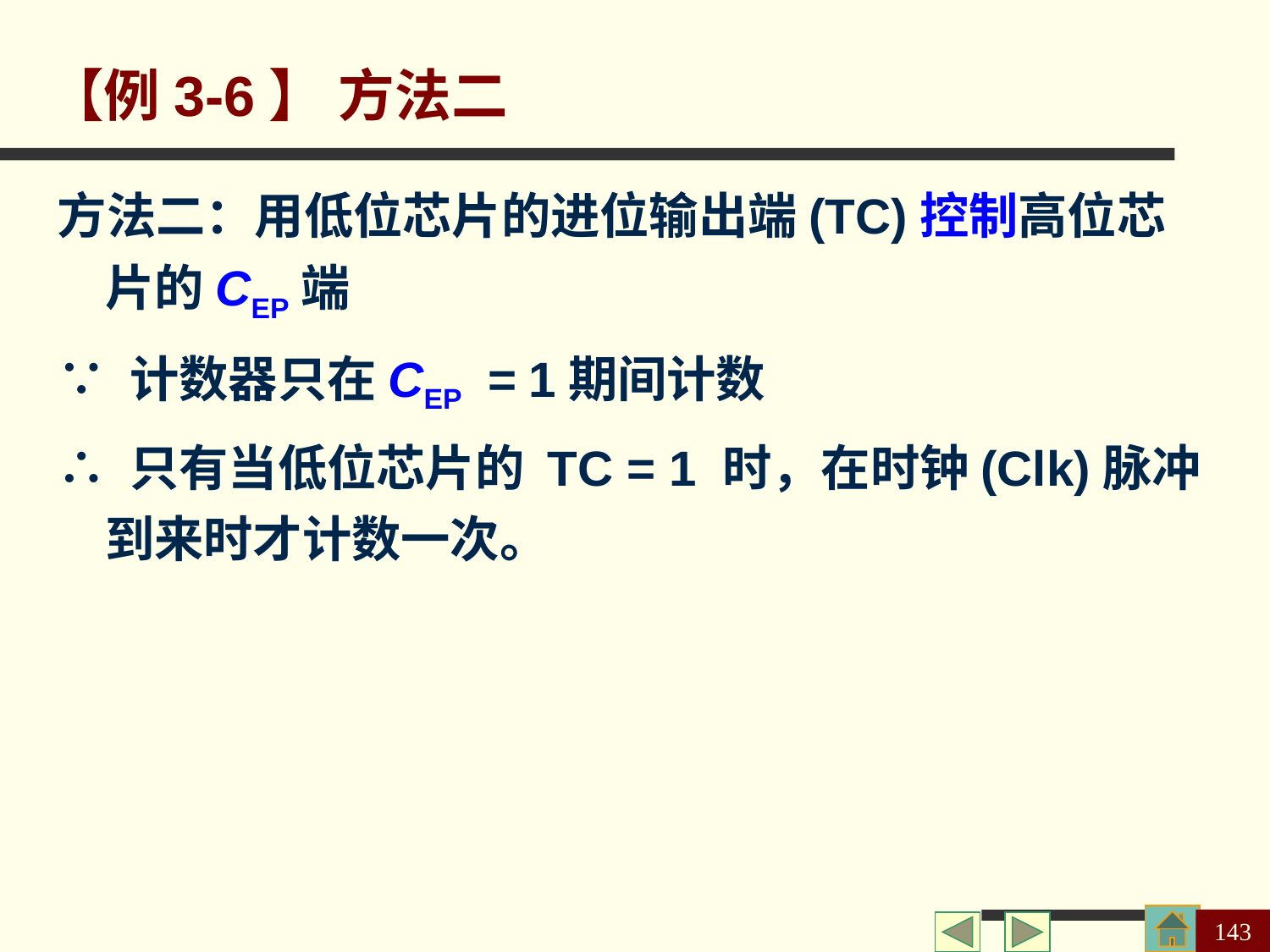

【例3-6】 方法二
方法二：用低位芯片的进位输出端(TC)控制高位芯片的CEP端
∵ 计数器只在CEP  = 1期间计数
∴ 只有当低位芯片的 TC = 1 时，在时钟(Clk)脉冲到来时才计数一次。
143